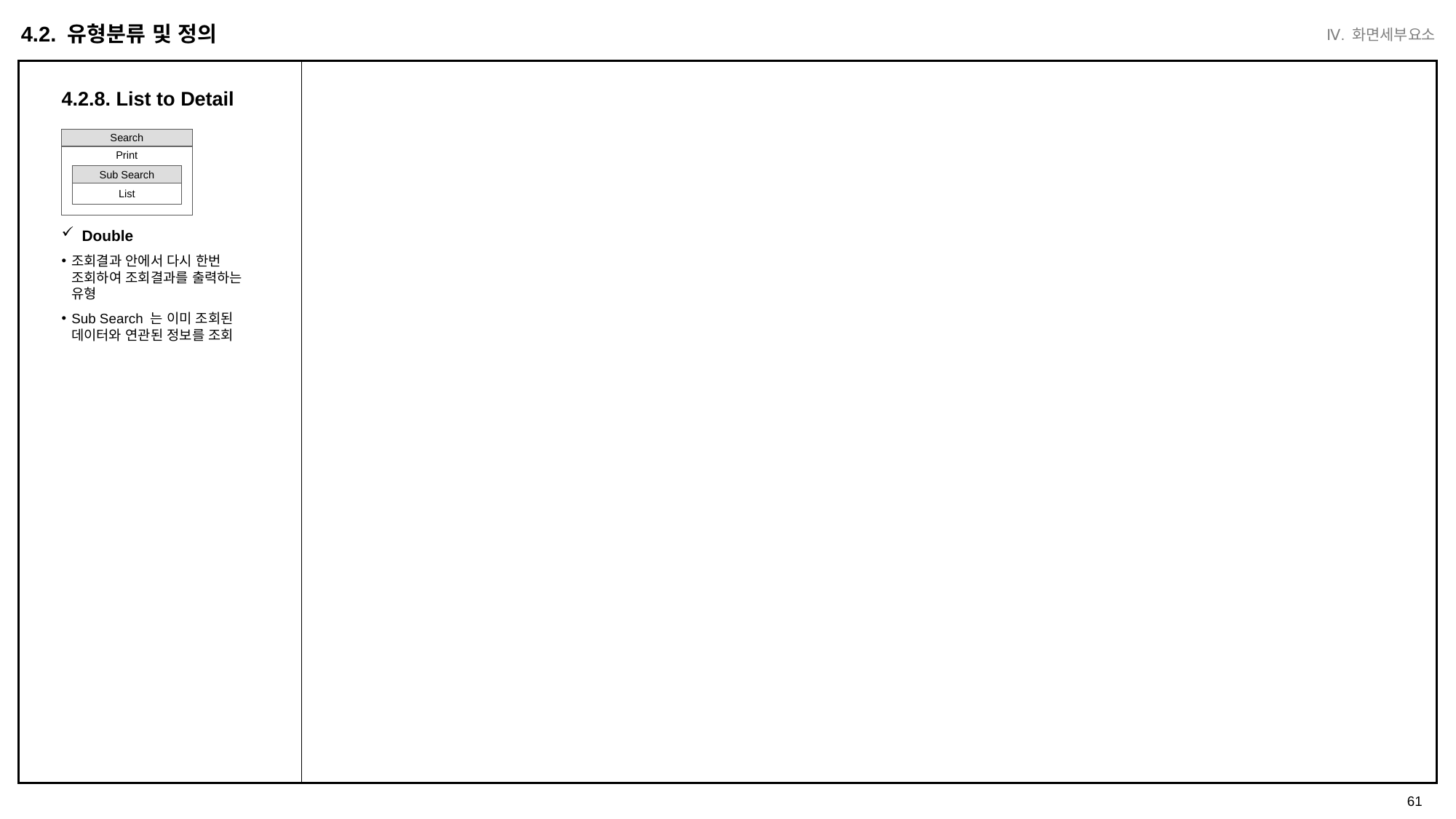

Ⅳ. 화면세부요소
4.2. 유형분류 및 정의
4.2.8. List to Detail
Search
Print

Sub Search
List
Double
조회결과 안에서 다시 한번 조회하여 조회결과를 출력하는 유형
Sub Search 는 이미 조회된 데이터와 연관된 정보를 조회